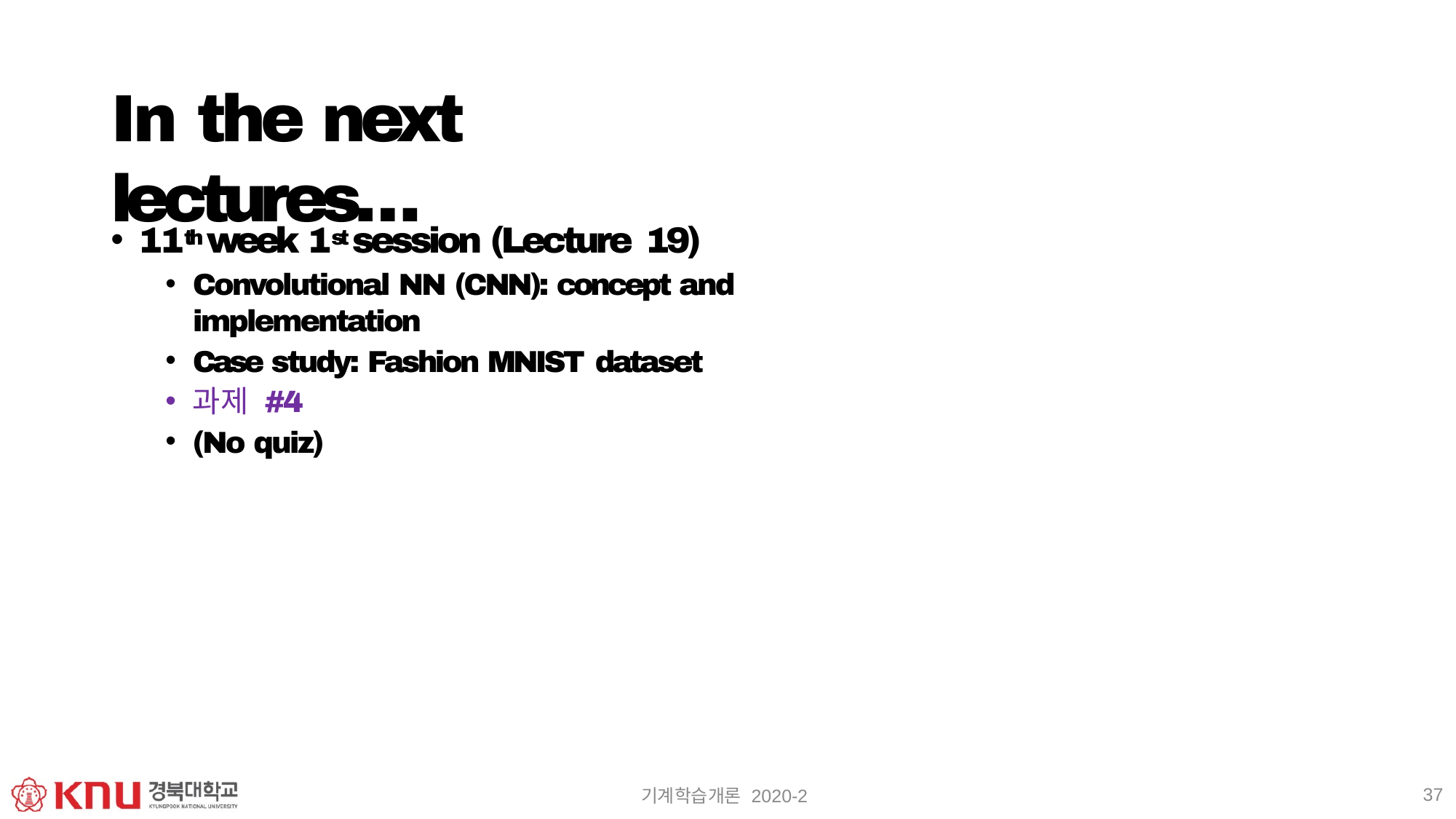

# In the next lectures…
11th week 1st session (Lecture 19)
Convolutional NN (CNN): concept and implementation
Case study: Fashion MNIST dataset
과제 #4
(No quiz)
37
기계학습개론 2020-2